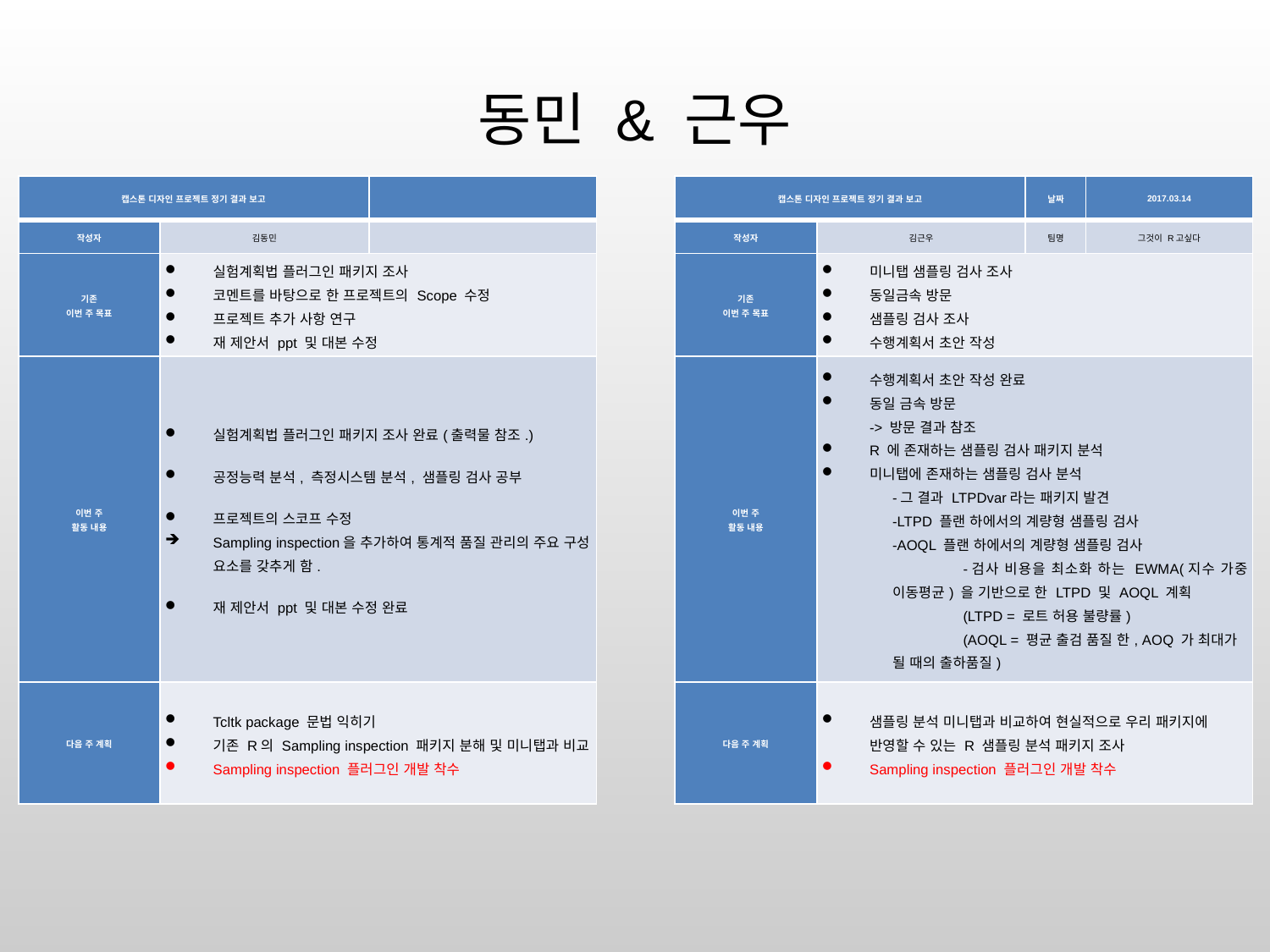

# 동민 & 근우
| 캡스톤 디자인 프로젝트 정기 결과 보고 |  |  |
| --- | --- | --- |
| 작성자 | 김동민 |  |
| 기존 이번 주 목표 | 실험계획법 플러그인 패키지 조사 코멘트를 바탕으로 한 프로젝트의 Scope 수정 프로젝트 추가 사항 연구 재 제안서 ppt 및 대본 수정 |  |
| 이번 주 활동 내용 | 실험계획법 플러그인 패키지 조사 완료(출력물 참조.) 공정능력 분석, 측정시스템 분석, 샘플링 검사 공부 프로젝트의 스코프 수정 Sampling inspection을 추가하여 통계적 품질 관리의 주요 구성 요소를 갖추게 함. 재 제안서 ppt 및 대본 수정 완료 |  |
| 다음 주 계획 | Tcltk package 문법 익히기 기존 R의 Sampling inspection 패키지 분해 및 미니탭과 비교 Sampling inspection 플러그인 개발 착수 |  |
| 캡스톤 디자인 프로젝트 정기 결과 보고 |  | 날짜 | 2017.03.14 |
| --- | --- | --- | --- |
| 작성자 | 김근우 | 팀명 | 그것이 R고싶다 |
| 기존 이번 주 목표 | 미니탭 샘플링 검사 조사 동일금속 방문 샘플링 검사 조사 수행계획서 초안 작성 |  |  |
| 이번 주 활동 내용 | 수행계획서 초안 작성 완료 동일 금속 방문 -> 방문 결과 참조 R 에 존재하는 샘플링 검사 패키지 분석 미니탭에 존재하는 샘플링 검사 분석 -그 결과 LTPDvar라는 패키지 발견 -LTPD 플랜 하에서의 계량형 샘플링 검사 -AOQL 플랜 하에서의 계량형 샘플링 검사 -검사 비용을 최소화 하는 EWMA(지수 가중 이동평균) 을 기반으로 한 LTPD 및 AOQL 계획 (LTPD = 로트 허용 불량률) (AOQL = 평균 출검 품질 한, AOQ 가 최대가 될 때의 출하품질) |  |  |
| 다음 주 계획 | 샘플링 분석 미니탭과 비교하여 현실적으로 우리 패키지에 반영할 수 있는 R 샘플링 분석 패키지 조사 Sampling inspection 플러그인 개발 착수 |  |  |